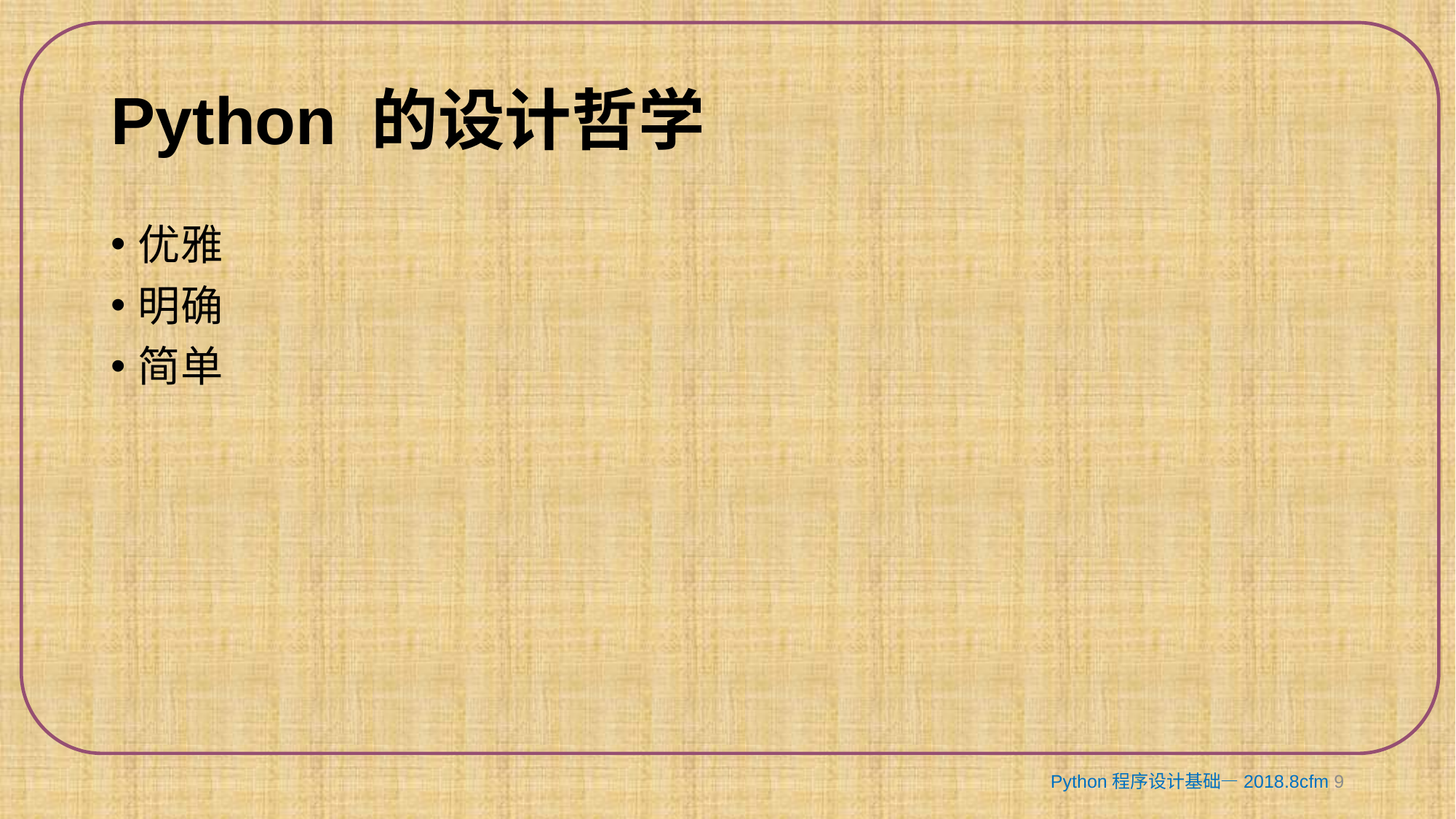

# Python 的设计哲学
优雅
明确
简单
Python程序设计基础—2018.8cfm 9